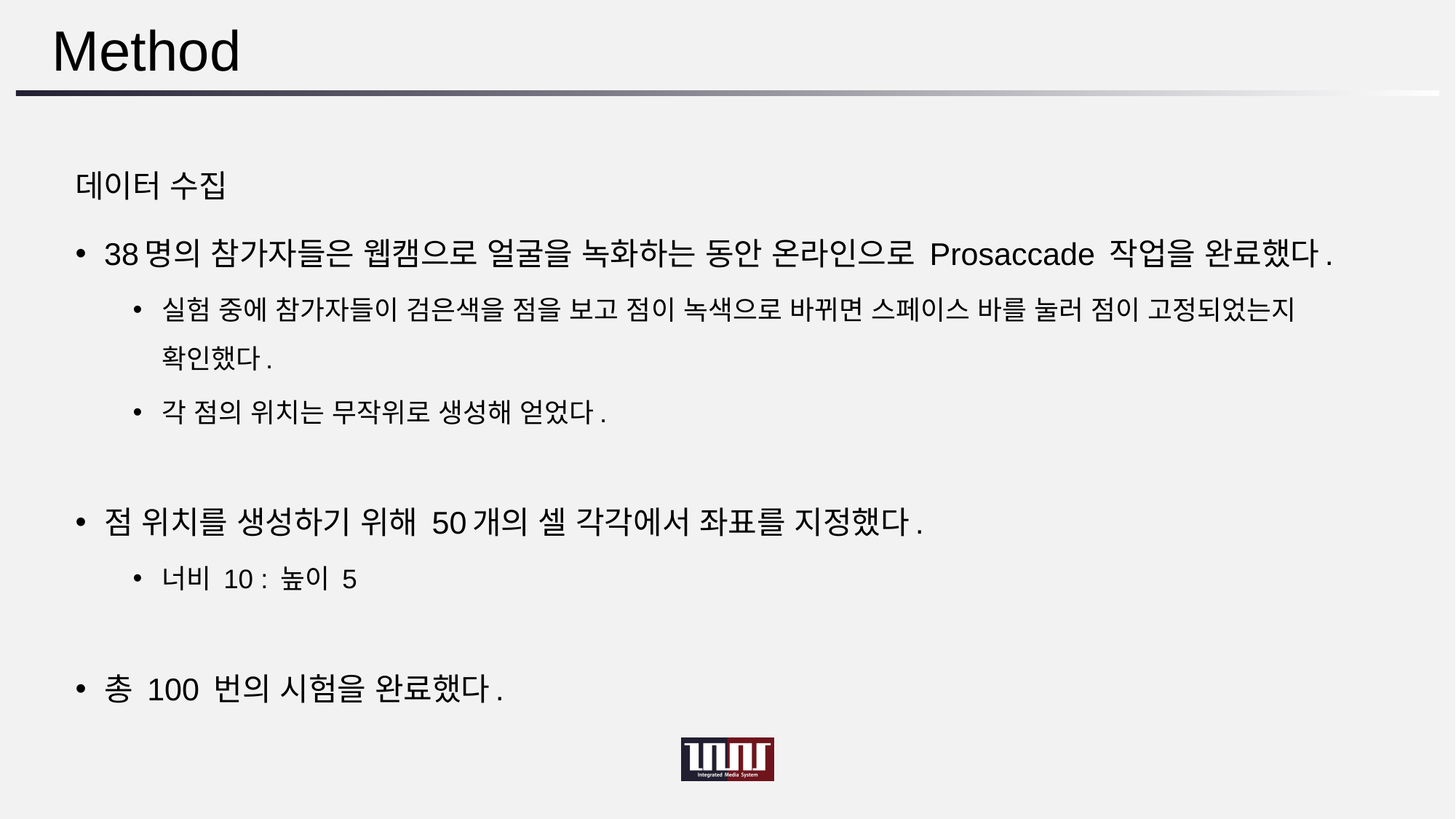

# Method
데이터 수집
38명의 참가자들은 웹캠으로 얼굴을 녹화하는 동안 온라인으로 Prosaccade 작업을 완료했다.
실험 중에 참가자들이 검은색을 점을 보고 점이 녹색으로 바뀌면 스페이스 바를 눌러 점이 고정되었는지 확인했다.
각 점의 위치는 무작위로 생성해 얻었다.

점 위치를 생성하기 위해 50개의 셀 각각에서 좌표를 지정했다.
너비 10 : 높이 5

총 100 번의 시험을 완료했다.